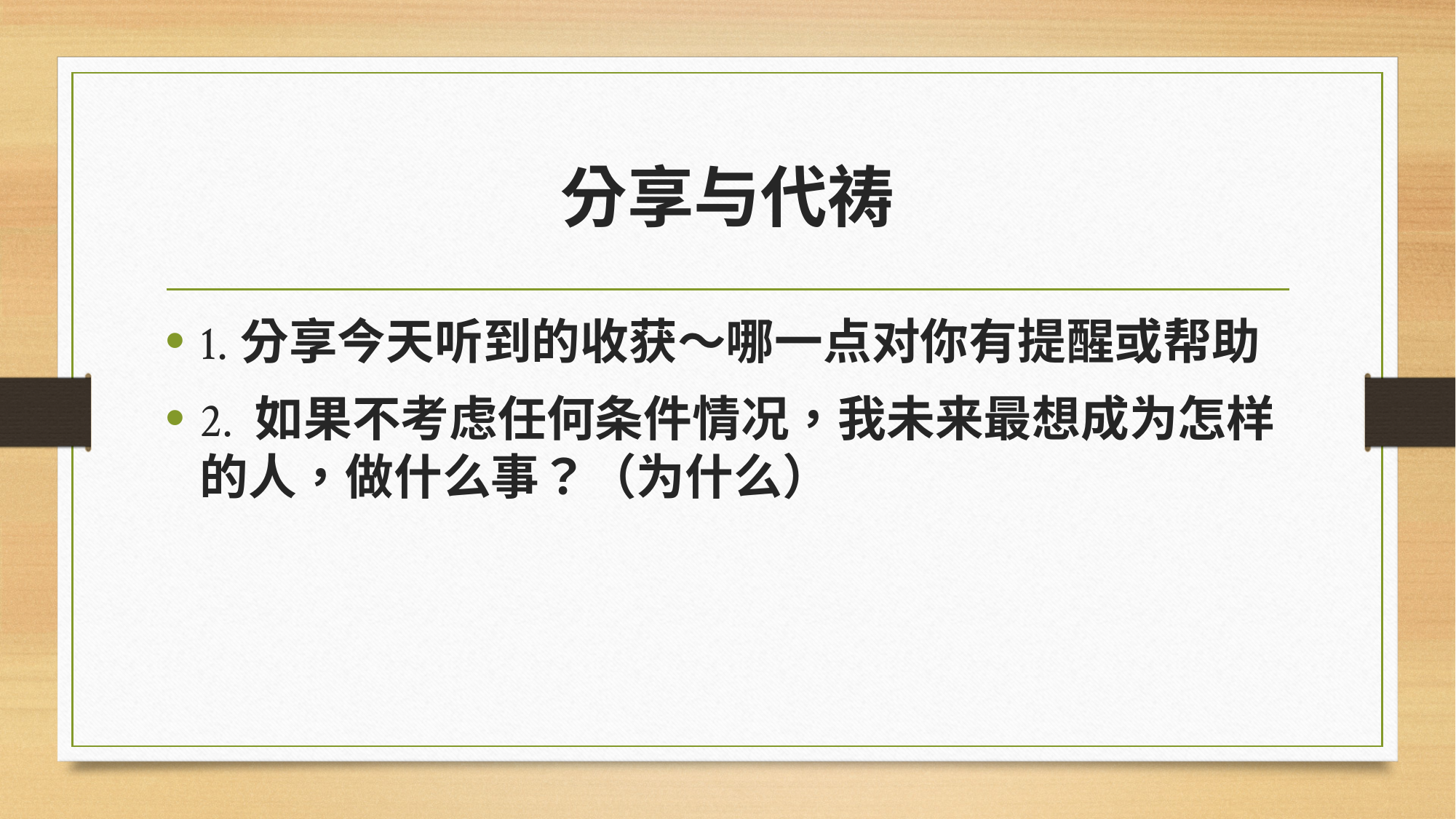

# 分享与代祷
1.分享今天听到的收获～哪一点对你有提醒或帮助
2. 如果不考虑任何条件情况，我未来最想成为怎样的人，做什么事？（为什么）